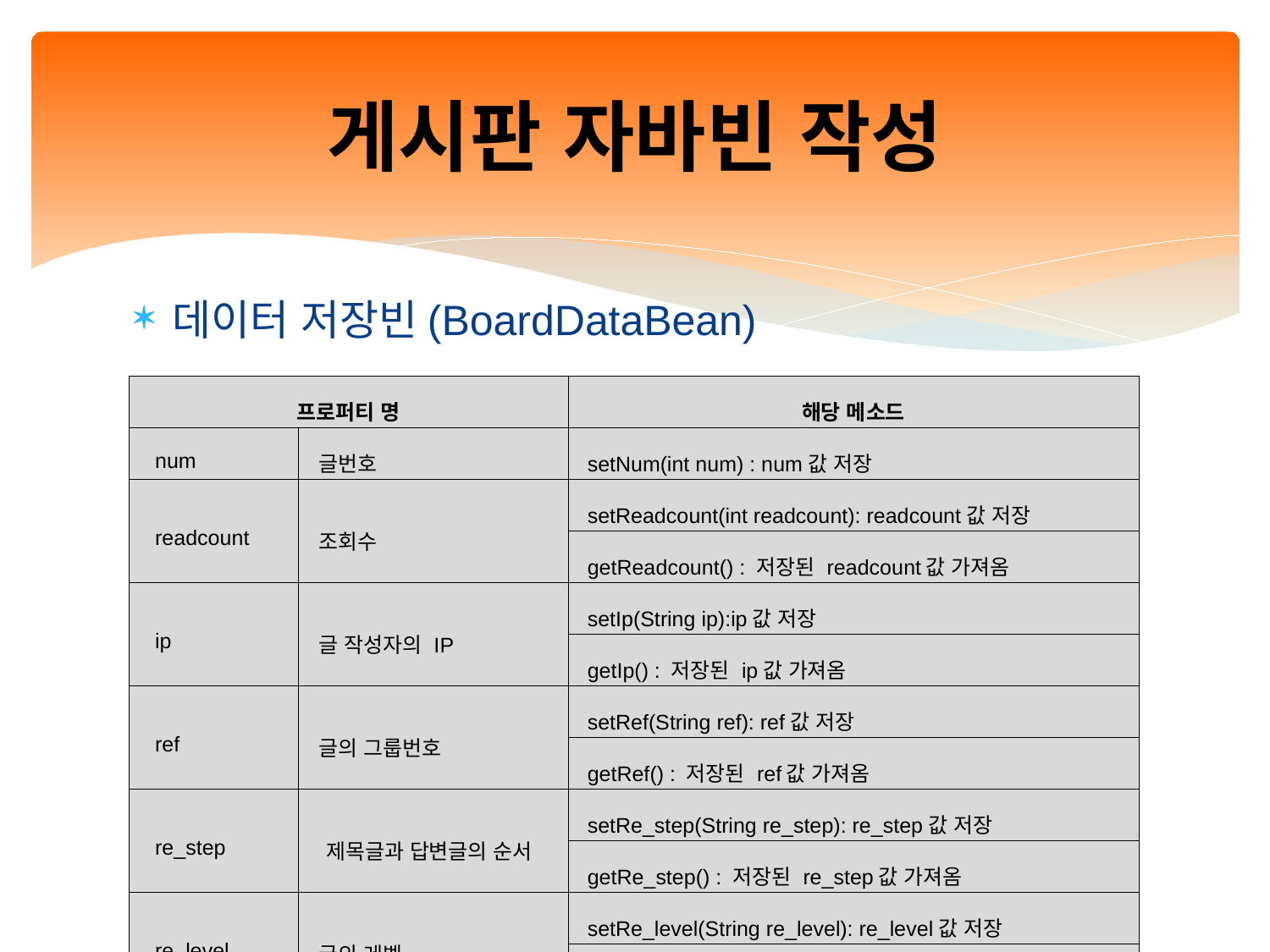

# 게시판 자바빈 작성
데이터 저장빈(BoardDataBean)

| 프로퍼티 명 |  | 해당 메소드 |
| --- | --- | --- |
| num | 글번호 | setNum(int num) : num값 저장 |
| readcount | 조회수 | setReadcount(int readcount): readcount값 저장 |
|  |  | getReadcount() : 저장된 readcount값 가져옴 |
| ip | 글 작성자의 IP | setIp(String ip):ip값 저장 |
|  |  | getIp() : 저장된 ip값 가져옴 |
| ref | 글의 그룹번호 | setRef(String ref): ref값 저장 |
|  |  | getRef() : 저장된 ref값 가져옴 |
| re\_step | 제목글과 답변글의 순서 | setRe\_step(String re\_step): re\_step값 저장 |
|  |  | getRe\_step() : 저장된 re\_step값 가져옴 |
| re\_level | 글의 레벨 | setRe\_level(String re\_level): re\_level값 저장 |
|  |  | getRe\_level() : 저장된 re\_level값 가져옴 |